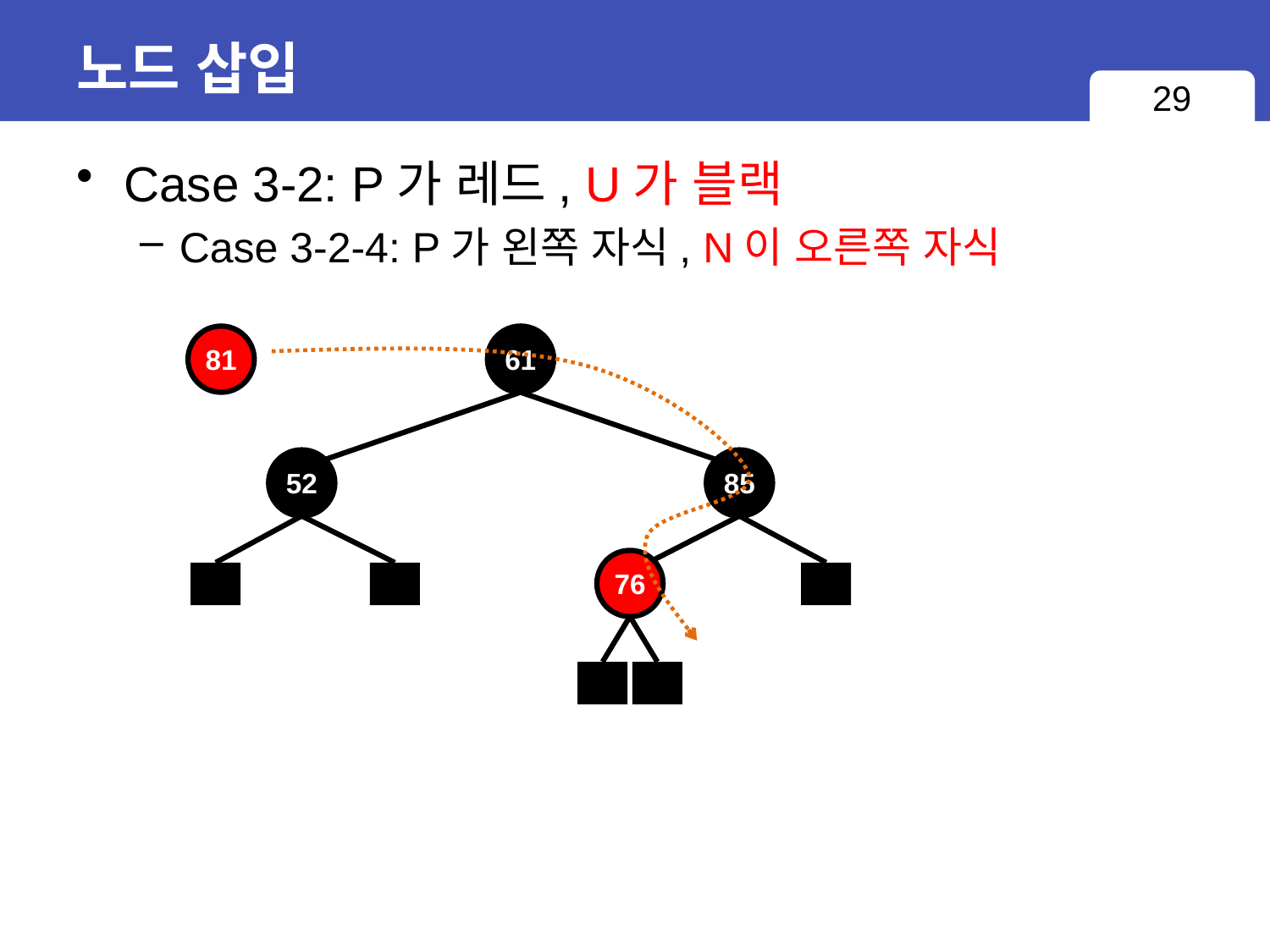

# 노드 삽입
29
Case 3-2: P가 레드, U가 블랙
Case 3-2-4: P가 왼쪽 자식, N이 오른쪽 자식
81
61

52
85
76